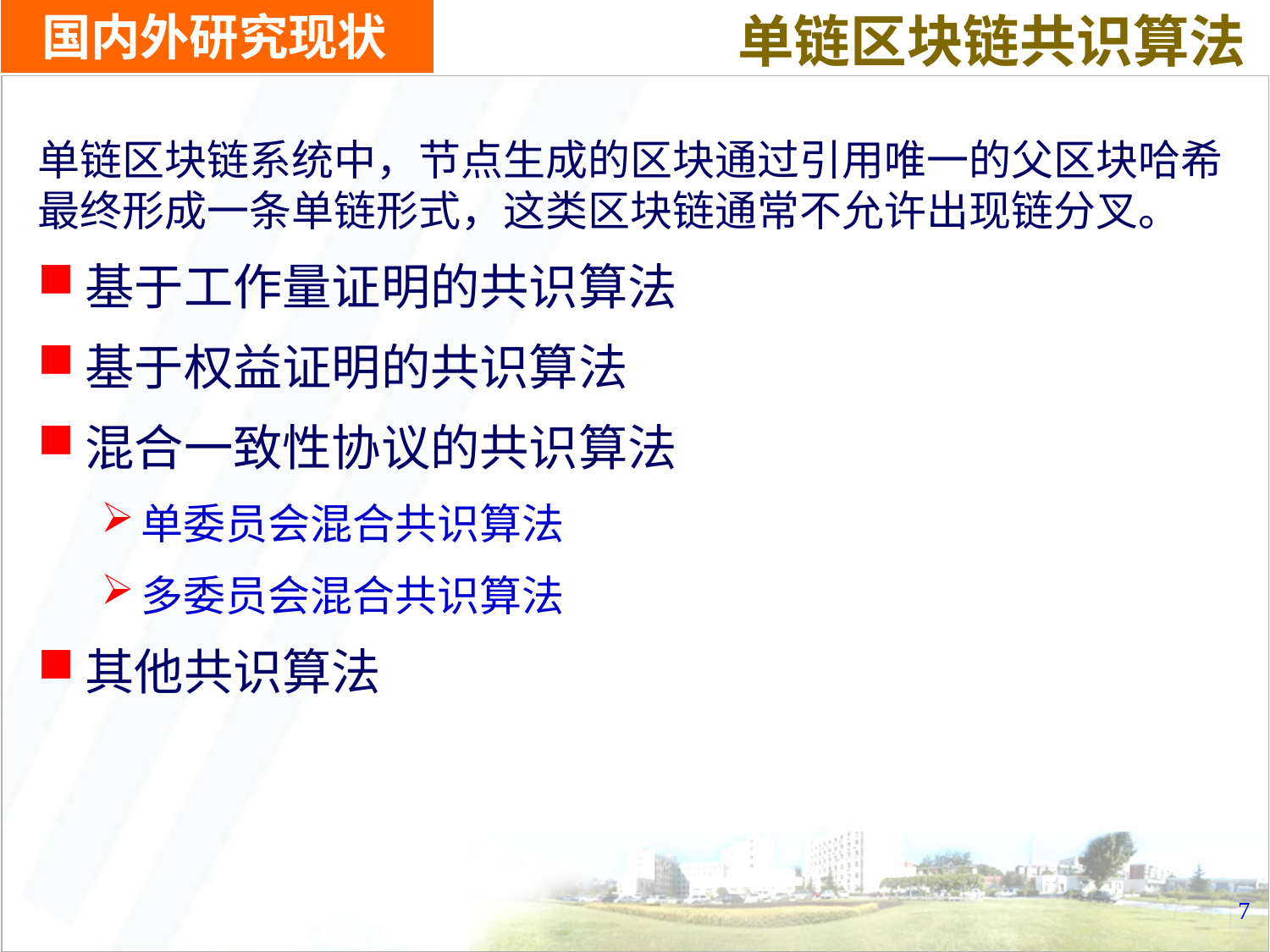

单链区块链共识算法
# 国内外研究现状

单链区块链系统中，节点生成的区块通过引用唯一的父区块哈希最终形成一条单链形式，这类区块链通常不允许出现链分叉。
基于工作量证明的共识算法
基于权益证明的共识算法
混合一致性协议的共识算法
单委员会混合共识算法
多委员会混合共识算法
其他共识算法
7